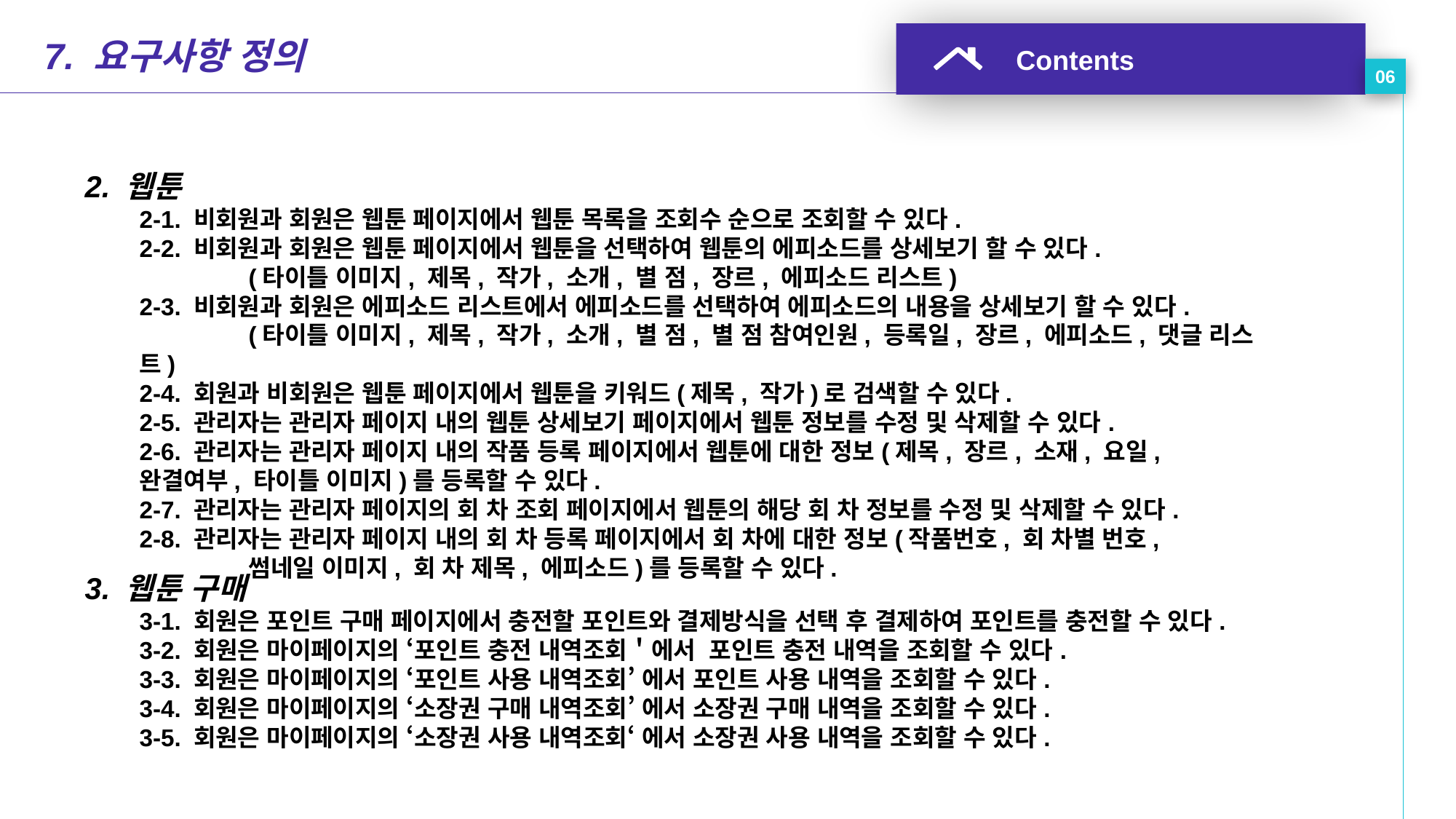

Contents

06
7. 요구사항 정의
2. 웹툰
2-1. 비회원과 회원은 웹툰 페이지에서 웹툰 목록을 조회수 순으로 조회할 수 있다.
2-2. 비회원과 회원은 웹툰 페이지에서 웹툰을 선택하여 웹툰의 에피소드를 상세보기 할 수 있다.
	(타이틀 이미지, 제목, 작가, 소개, 별 점, 장르, 에피소드 리스트)
2-3. 비회원과 회원은 에피소드 리스트에서 에피소드를 선택하여 에피소드의 내용을 상세보기 할 수 있다.
	(타이틀 이미지, 제목, 작가, 소개, 별 점, 별 점 참여인원, 등록일, 장르, 에피소드, 댓글 리스트)
2-4. 회원과 비회원은 웹툰 페이지에서 웹툰을 키워드(제목, 작가)로 검색할 수 있다.
2-5. 관리자는 관리자 페이지 내의 웹툰 상세보기 페이지에서 웹툰 정보를 수정 및 삭제할 수 있다.
2-6. 관리자는 관리자 페이지 내의 작품 등록 페이지에서 웹툰에 대한 정보(제목, 장르, 소재, 요일, 	완결여부, 타이틀 이미지)를 등록할 수 있다.
2-7. 관리자는 관리자 페이지의 회 차 조회 페이지에서 웹툰의 해당 회 차 정보를 수정 및 삭제할 수 있다.
2-8. 관리자는 관리자 페이지 내의 회 차 등록 페이지에서 회 차에 대한 정보(작품번호, 회 차별 번호,
	썸네일 이미지, 회 차 제목, 에피소드)를 등록할 수 있다.
3. 웹툰 구매
3-1. 회원은 포인트 구매 페이지에서 충전할 포인트와 결제방식을 선택 후 결제하여 포인트를 충전할 수 있다.
3-2. 회원은 마이페이지의 ‘포인트 충전 내역조회＇에서  포인트 충전 내역을 조회할 수 있다.
3-3. 회원은 마이페이지의 ‘포인트 사용 내역조회’ 에서 포인트 사용 내역을 조회할 수 있다.
3-4. 회원은 마이페이지의 ‘소장권 구매 내역조회’ 에서 소장권 구매 내역을 조회할 수 있다.
3-5. 회원은 마이페이지의 ‘소장권 사용 내역조회‘ 에서 소장권 사용 내역을 조회할 수 있다.